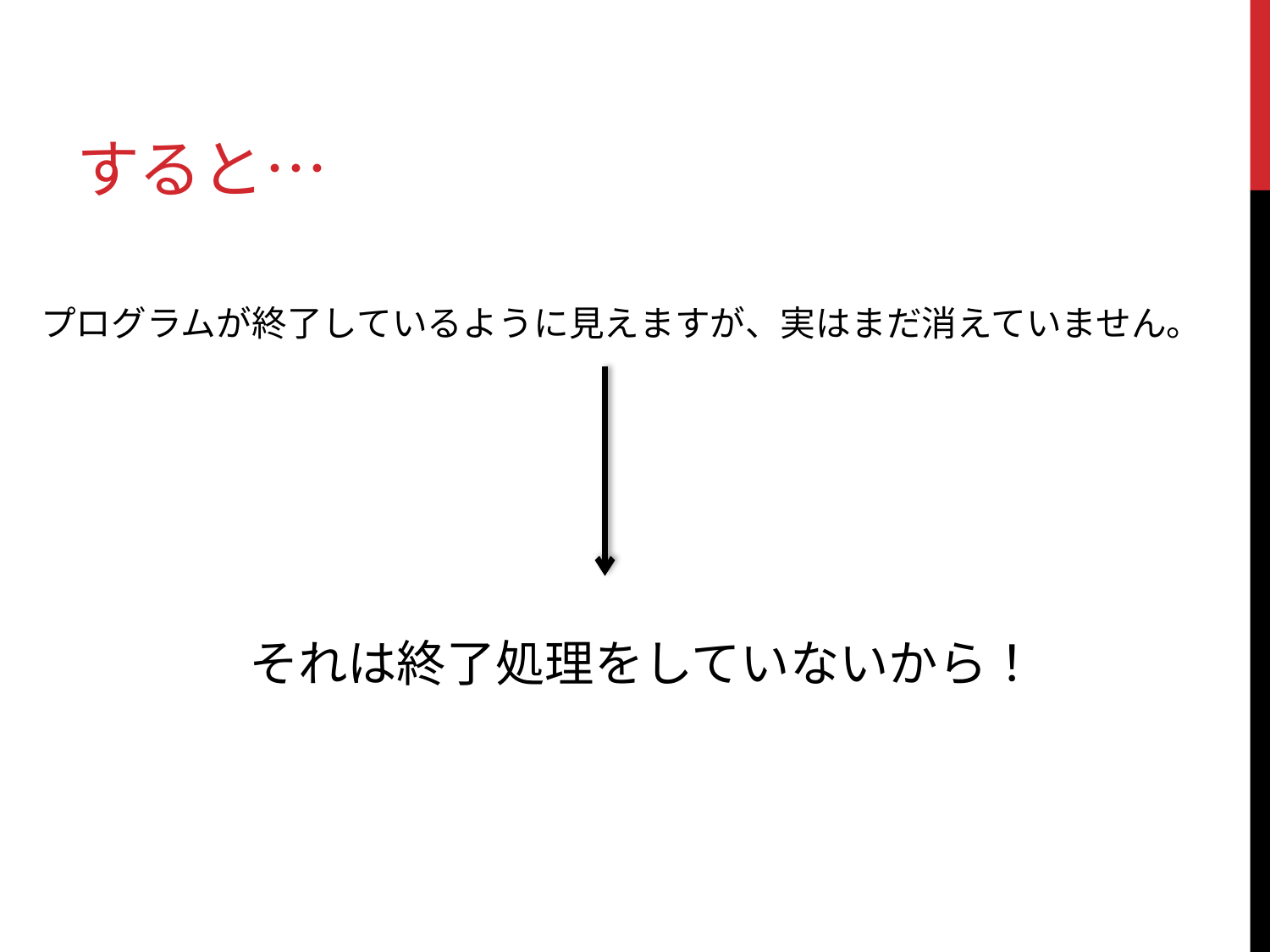

# すると…
プログラムが終了しているように見えますが、実はまだ消えていません。
それは終了処理をしていないから！